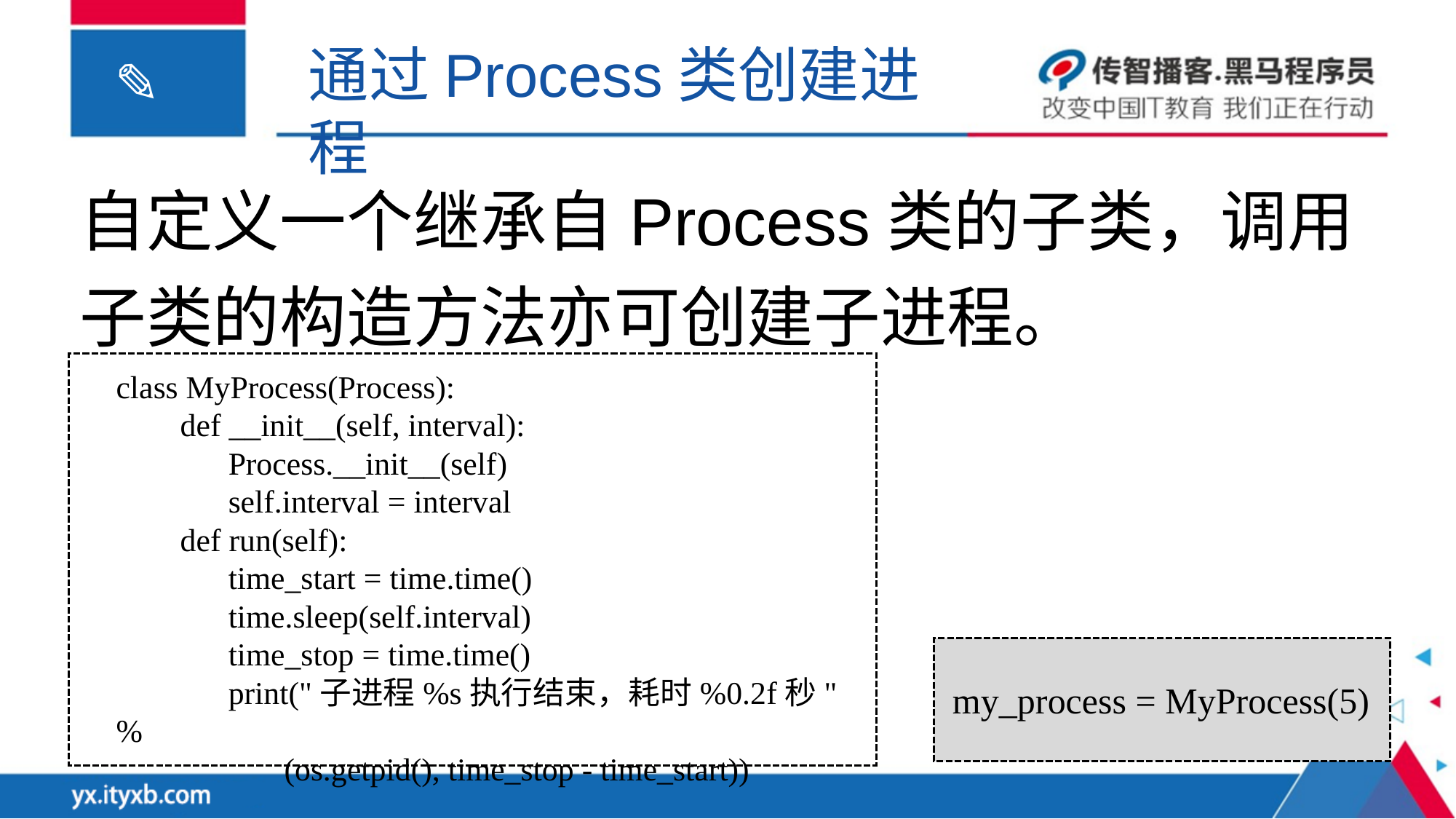

通过Process类创建进程
自定义一个继承自Process类的子类，调用子类的构造方法亦可创建子进程。

class MyProcess(Process):
        def __init__(self, interval):
              Process.__init__(self)
              self.interval = interval
        def run(self):
              time_start = time.time()
              time.sleep(self.interval)
              time_stop = time.time()
              print("子进程%s执行结束，耗时%0.2f秒" %
                     (os.getpid(), time_stop - time_start))

my_process = MyProcess(5)